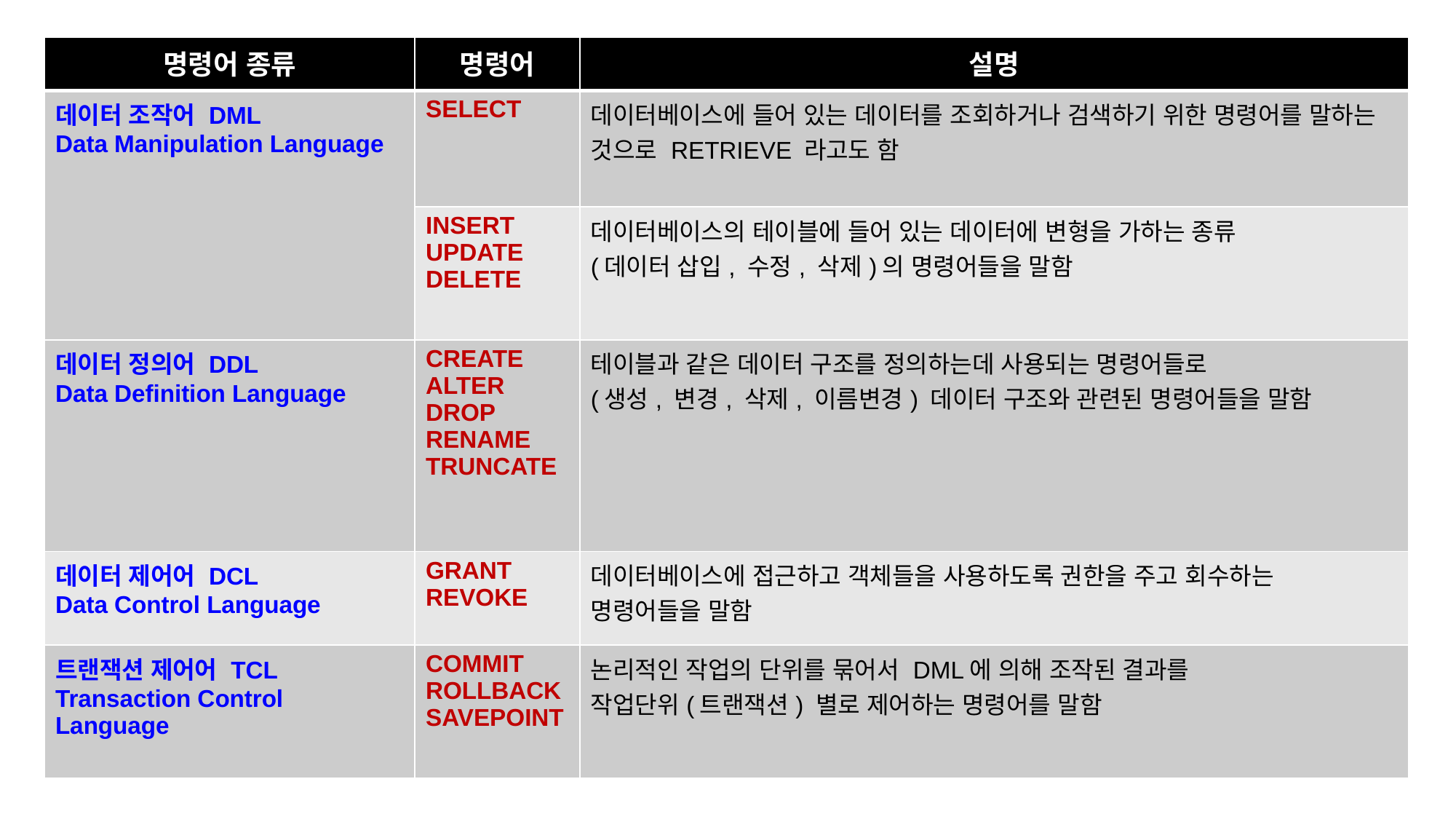

| 명령어 종류 | 명령어 | 설명 |
| --- | --- | --- |
| 데이터 조작어 DML Data Manipulation Language | SELECT | 데이터베이스에 들어 있는 데이터를 조회하거나 검색하기 위한 명령어를 말하는 것으로 RETRIEVE 라고도 함 |
|  | INSERT UPDATE DELETE | 데이터베이스의 테이블에 들어 있는 데이터에 변형을 가하는 종류 (데이터 삽입, 수정, 삭제)의 명령어들을 말함 |
| 데이터 정의어 DDL Data Definition Language | CREATE ALTER DROP RENAME TRUNCATE | 테이블과 같은 데이터 구조를 정의하는데 사용되는 명령어들로 (생성, 변경, 삭제, 이름변경) 데이터 구조와 관련된 명령어들을 말함 |
| 데이터 제어어 DCL Data Control Language | GRANT REVOKE | 데이터베이스에 접근하고 객체들을 사용하도록 권한을 주고 회수하는 명령어들을 말함 |
| 트랜잭션 제어어 TCL Transaction Control Language | COMMIT ROLLBACK SAVEPOINT | 논리적인 작업의 단위를 묶어서 DML에 의해 조작된 결과를 작업단위(트랜잭션) 별로 제어하는 명령어를 말함 |